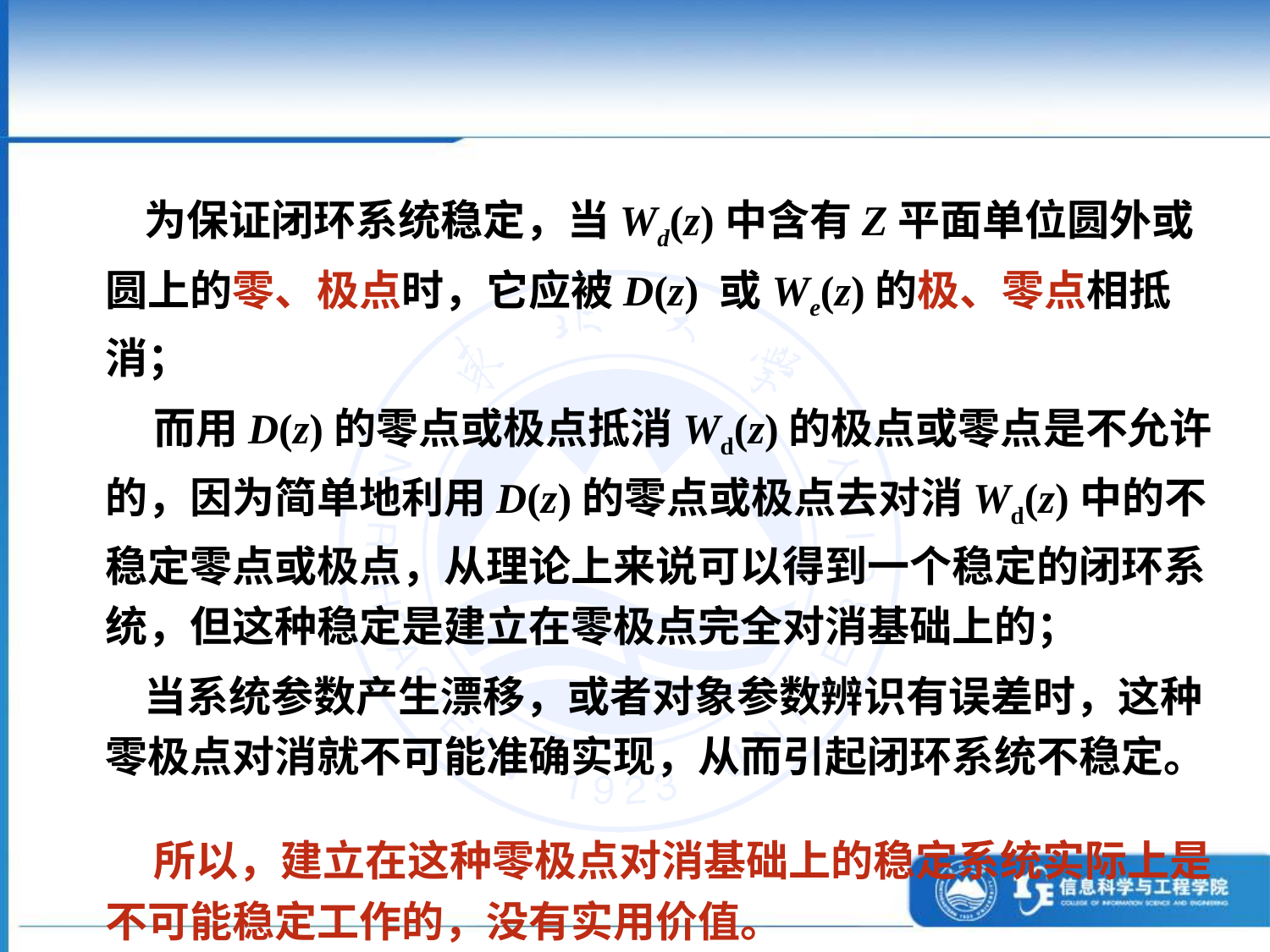

为保证闭环系统稳定，当Wd(z)中含有Z平面单位圆外或圆上的零、极点时，它应被D(z) 或We(z)的极、零点相抵消；
         而用D(z)的零点或极点抵消Wd(z)的极点或零点是不允许的，因为简单地利用D(z)的零点或极点去对消Wd(z)中的不稳定零点或极点，从理论上来说可以得到一个稳定的闭环系统，但这种稳定是建立在零极点完全对消基础上的；
        当系统参数产生漂移，或者对象参数辨识有误差时，这种零极点对消就不可能准确实现，从而引起闭环系统不稳定。

         所以，建立在这种零极点对消基础上的稳定系统实际上是不可能稳定工作的，没有实用价值。